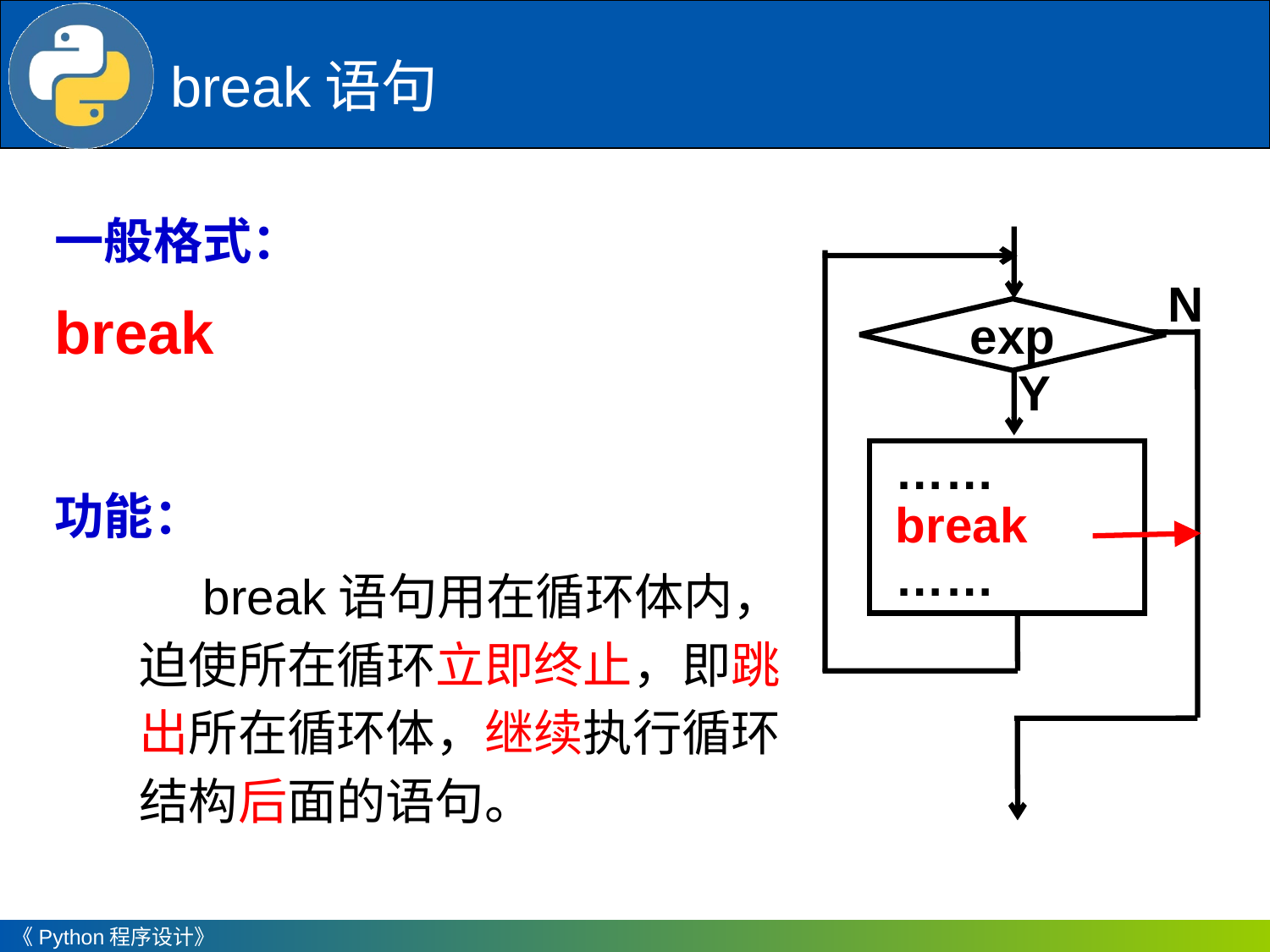

break语句
一般格式：
break

功能：
break语句用在循环体内，迫使所在循环立即终止，即跳出所在循环体，继续执行循环结构后面的语句。

N
exp

  Y

 ……
 break
 ……